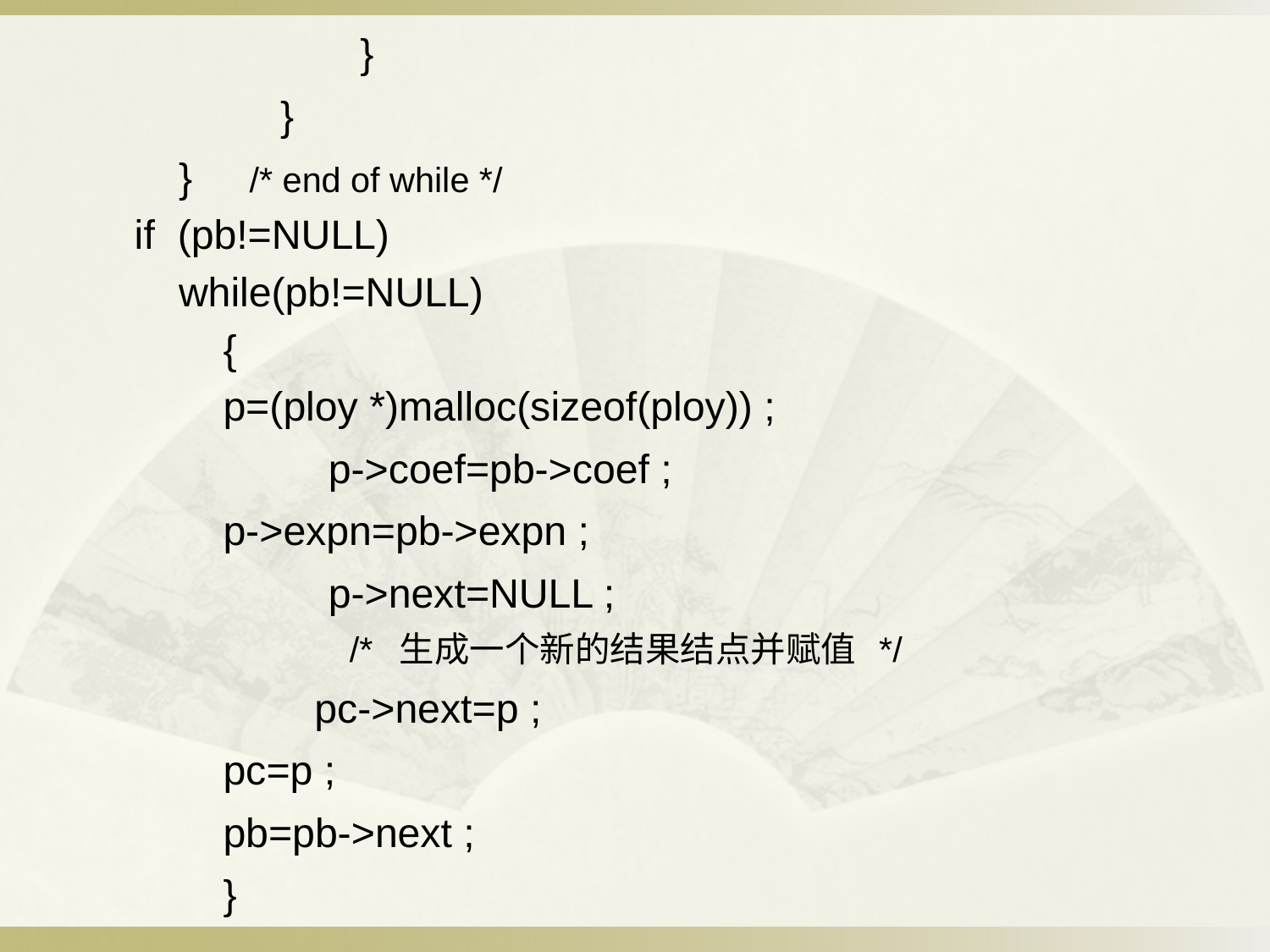

# }
     }
}     /* end of while */
if  (pb!=NULL)
while(pb!=NULL)
{
		p=(ploy *)malloc(sizeof(ploy)) ;
     	p->coef=pb->coef ;
		p->expn=pb->expn ;
     	p->next=NULL ;
             /*  生成一个新的结果结点并赋值  */
        pc->next=p ;
		pc=p ;
		pb=pb->next ;
}